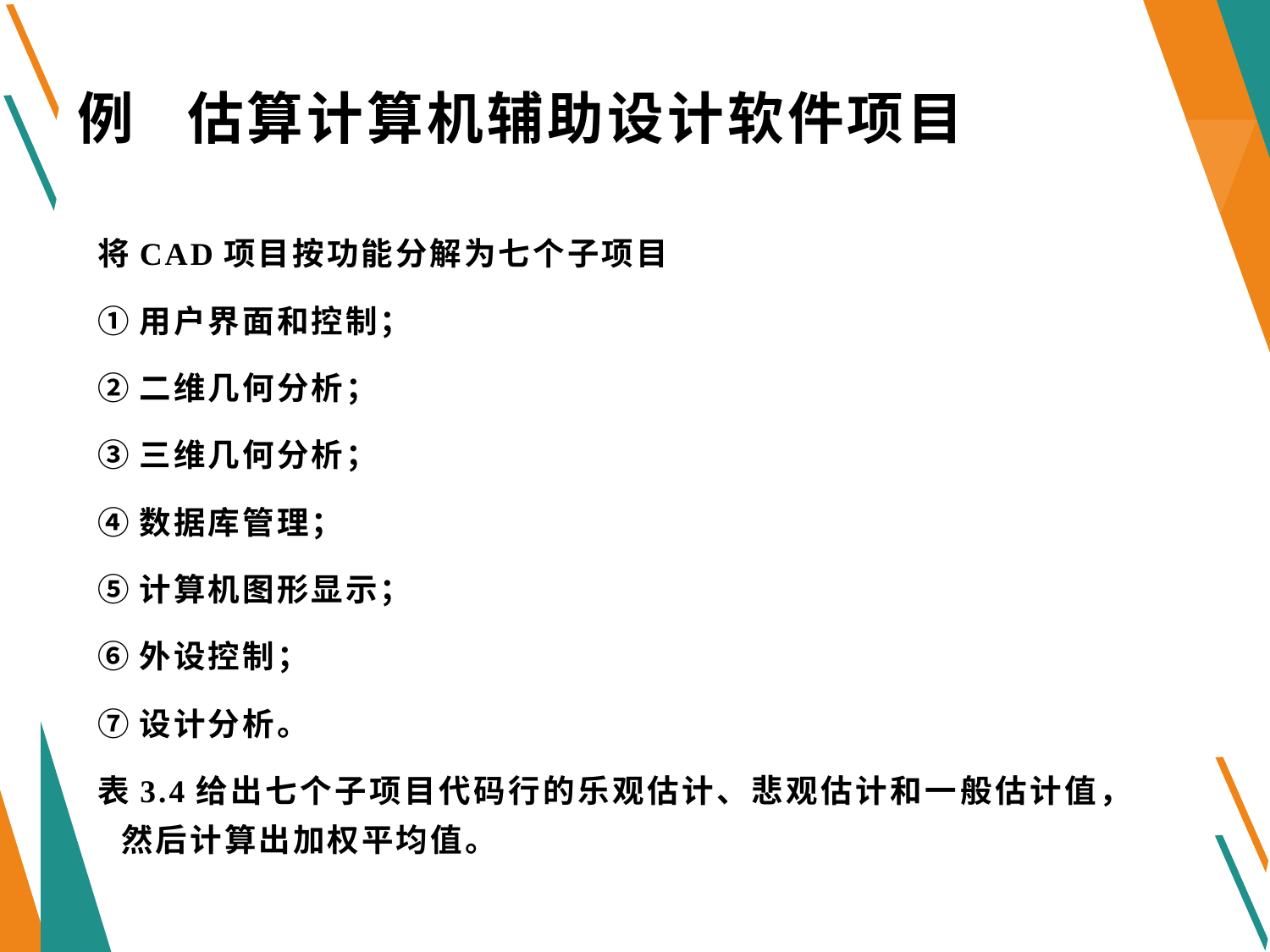

# 例   估算计算机辅助设计软件项目
将CAD项目按功能分解为七个子项目
①用户界面和控制；
②二维几何分析；
③三维几何分析；
④数据库管理；
⑤计算机图形显示；
⑥外设控制；
⑦设计分析。
表3.4给出七个子项目代码行的乐观估计、悲观估计和一般估计值，然后计算出加权平均值。